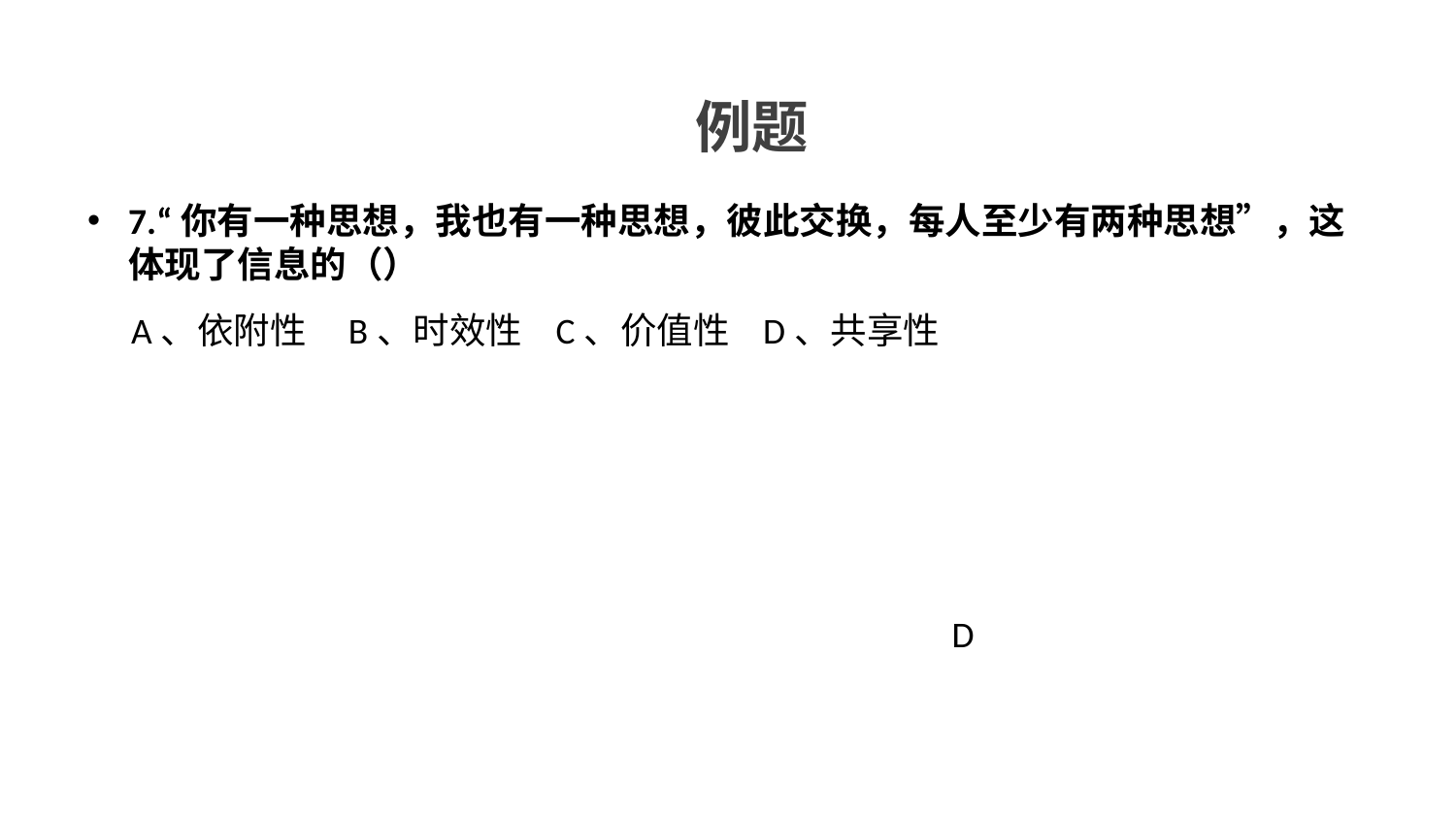

#
例题
7.“你有一种思想，我也有一种思想，彼此交换，每人至少有两种思想”，这体现了信息的（）
    A、依附性    B、时效性   C、价值性   D、共享性

D